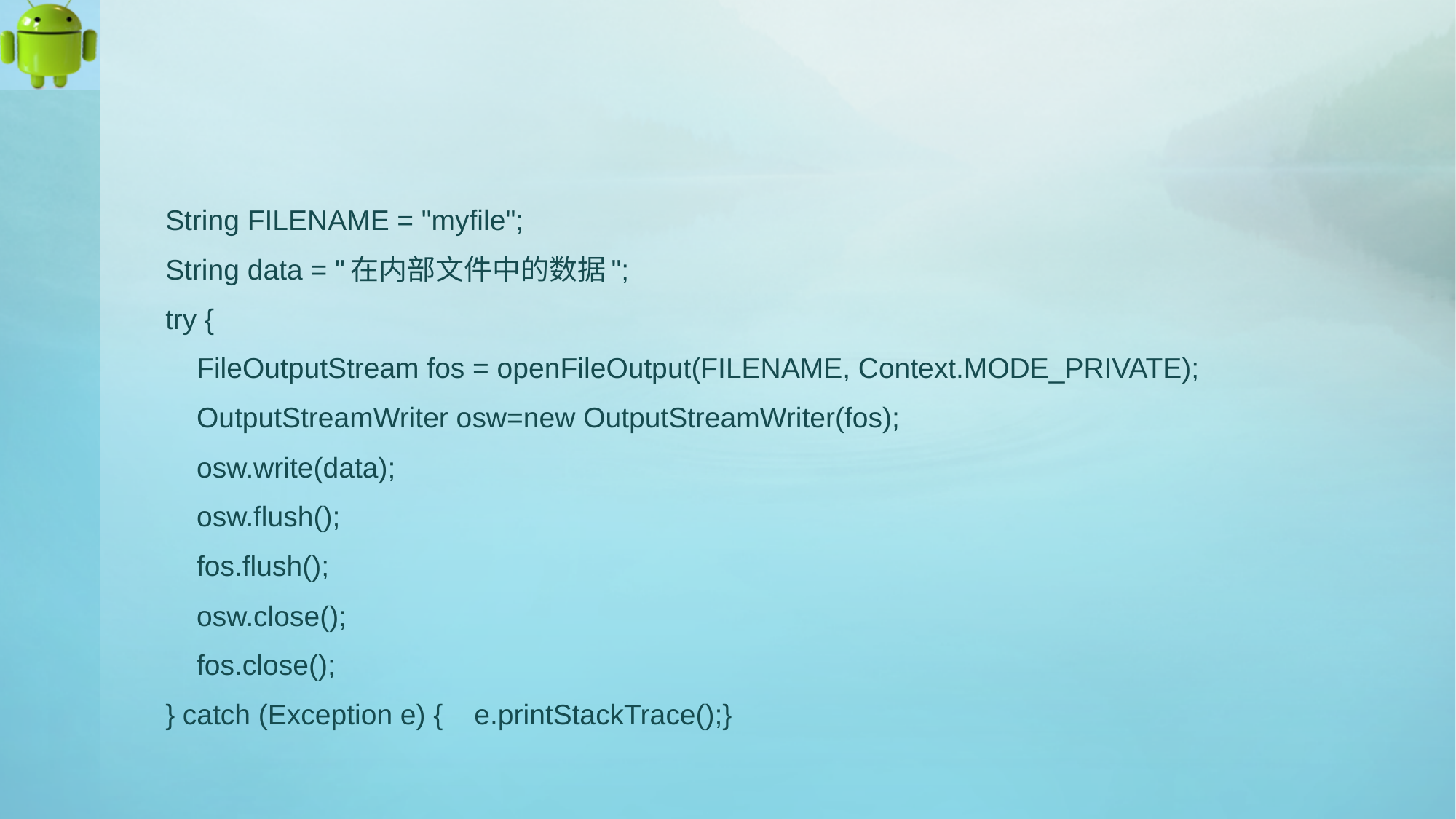

#
String FILENAME = "myfile";
String data = "在内部文件中的数据";
try {
    FileOutputStream fos = openFileOutput(FILENAME, Context.MODE_PRIVATE);
    OutputStreamWriter osw=new OutputStreamWriter(fos);
    osw.write(data);
    osw.flush();
    fos.flush();
    osw.close();
    fos.close();
} catch (Exception e) {    e.printStackTrace();}